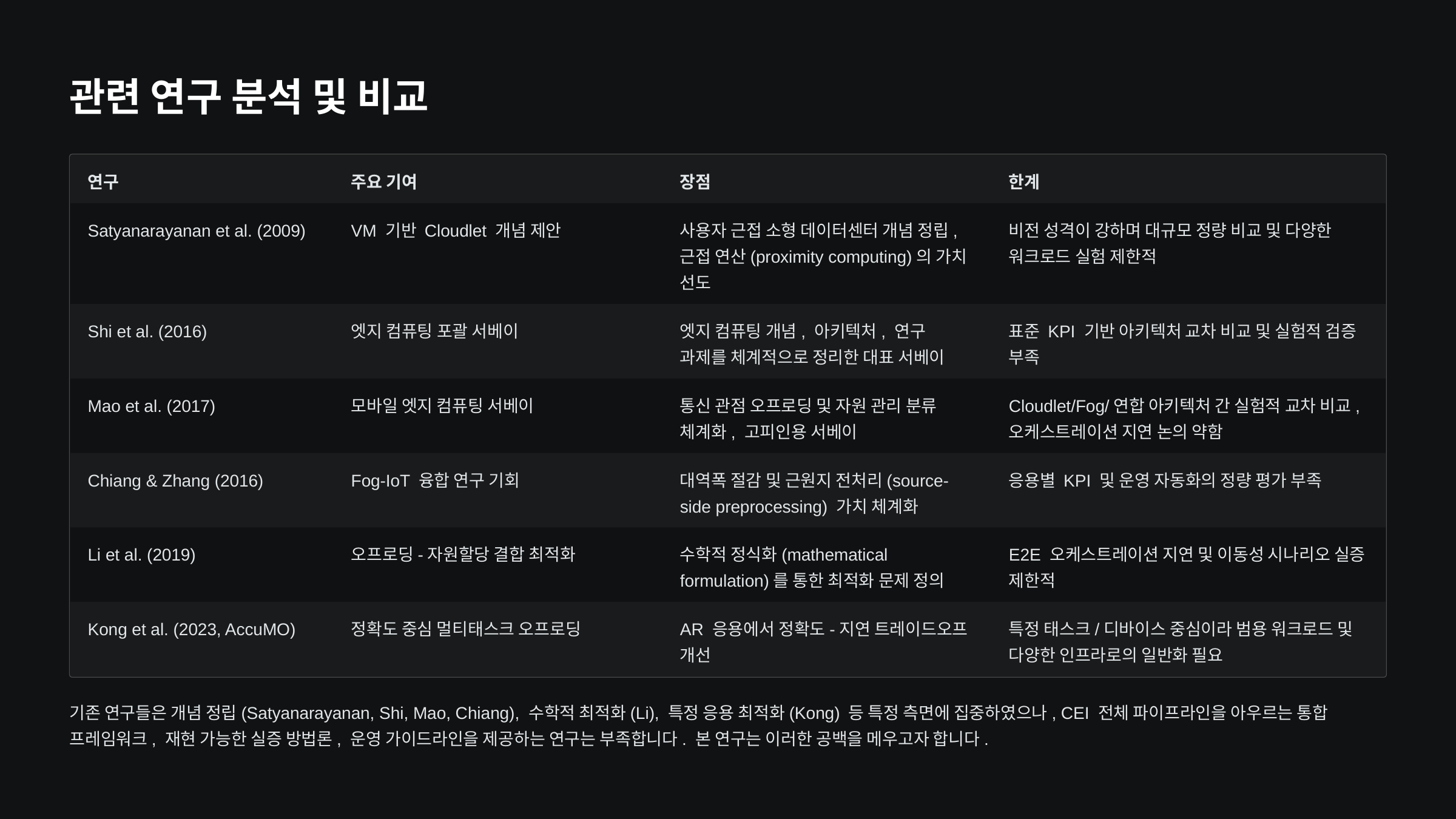

관련 연구 분석 및 비교

연구
주요 기여
장점
한계

Satyanarayanan et al. (2009)
VM 기반 Cloudlet 개념 제안
사용자 근접 소형 데이터센터 개념 정립, 근접 연산(proximity computing)의 가치 선도
비전 성격이 강하며 대규모 정량 비교 및 다양한 워크로드 실험 제한적

Shi et al. (2016)
엣지 컴퓨팅 포괄 서베이
엣지 컴퓨팅 개념, 아키텍처, 연구 과제를 체계적으로 정리한 대표 서베이
표준 KPI 기반 아키텍처 교차 비교 및 실험적 검증 부족

Mao et al. (2017)
모바일 엣지 컴퓨팅 서베이
통신 관점 오프로딩 및 자원 관리 분류 체계화, 고피인용 서베이
Cloudlet/Fog/연합 아키텍처 간 실험적 교차 비교, 오케스트레이션 지연 논의 약함

Chiang & Zhang (2016)
Fog-IoT 융합 연구 기회
대역폭 절감 및 근원지 전처리(source-side preprocessing) 가치 체계화
응용별 KPI 및 운영 자동화의 정량 평가 부족

Li et al. (2019)
오프로딩-자원할당 결합 최적화
수학적 정식화(mathematical formulation)를 통한 최적화 문제 정의
E2E 오케스트레이션 지연 및 이동성 시나리오 실증 제한적

Kong et al. (2023, AccuMO)
정확도 중심 멀티태스크 오프로딩
AR 응용에서 정확도-지연 트레이드오프 개선
특정 태스크/디바이스 중심이라 범용 워크로드 및 다양한 인프라로의 일반화 필요
기존 연구들은 개념 정립(Satyanarayanan, Shi, Mao, Chiang), 수학적 최적화(Li), 특정 응용 최적화(Kong) 등 특정 측면에 집중하였으나, CEI 전체 파이프라인을 아우르는 통합 프레임워크, 재현 가능한 실증 방법론, 운영 가이드라인을 제공하는 연구는 부족합니다. 본 연구는 이러한 공백을 메우고자 합니다.